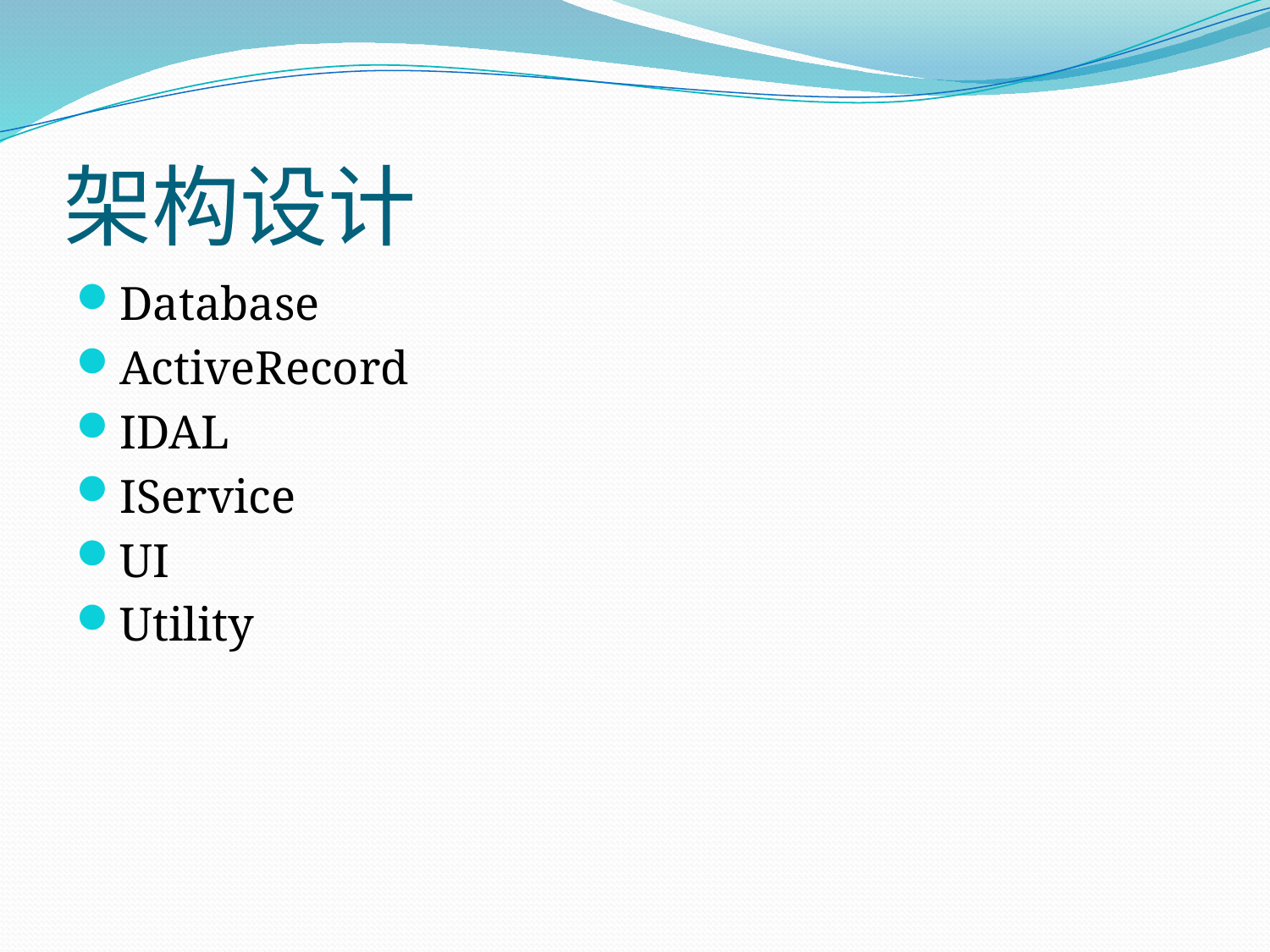

# 架构设计
Database
ActiveRecord
IDAL
IService
UI
Utility